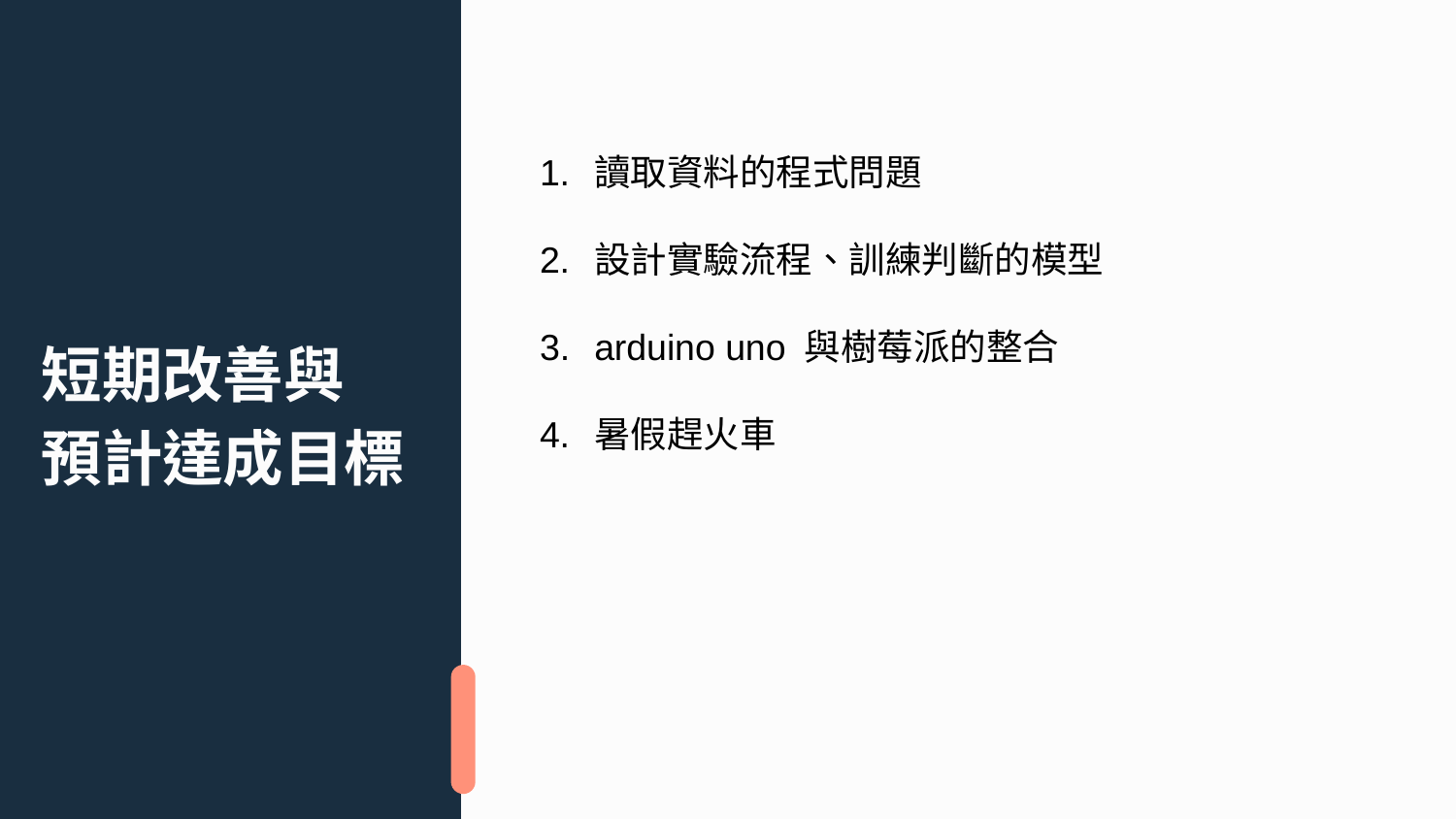

讀取資料的程式問題
設計實驗流程、訓練判斷的模型
arduino uno 與樹莓派的整合
暑假趕火車
# 短期改善與 預計達成目標